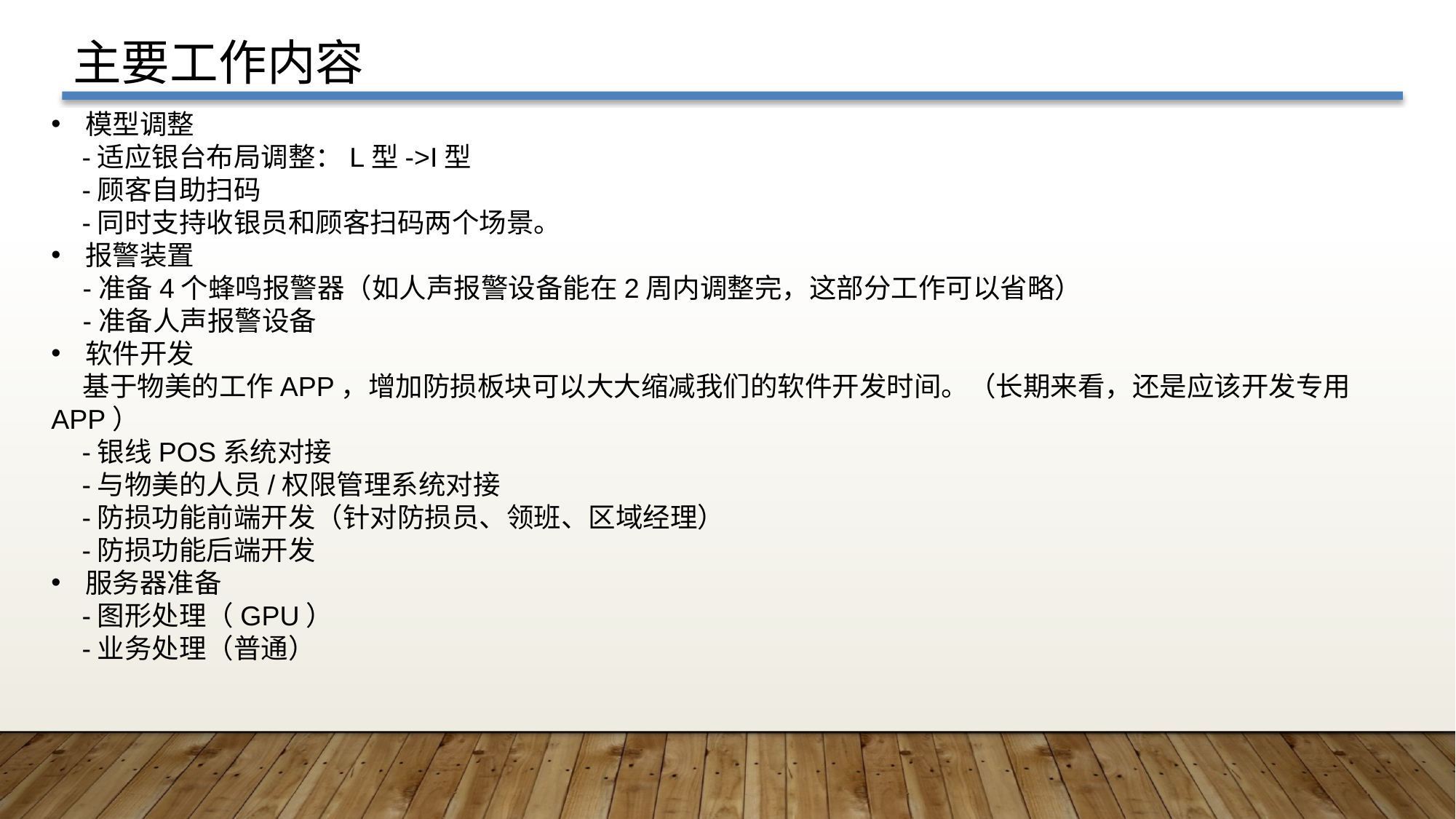

主要工作内容

模型调整
    -适应银台布局调整：L型->I型
    -顾客自助扫码
    -同时支持收银员和顾客扫码两个场景。
报警装置
-准备4个蜂鸣报警器（如人声报警设备能在2周内调整完，这部分工作可以省略）
-准备人声报警设备
软件开发
    基于物美的工作APP，增加防损板块可以大大缩减我们的软件开发时间。（长期来看，还是应该开发专用APP）
    -银线POS系统对接
    -与物美的人员/权限管理系统对接
    -防损功能前端开发（针对防损员、领班、区域经理）
    -防损功能后端开发
服务器准备
    -图形处理（GPU）
    -业务处理（普通）